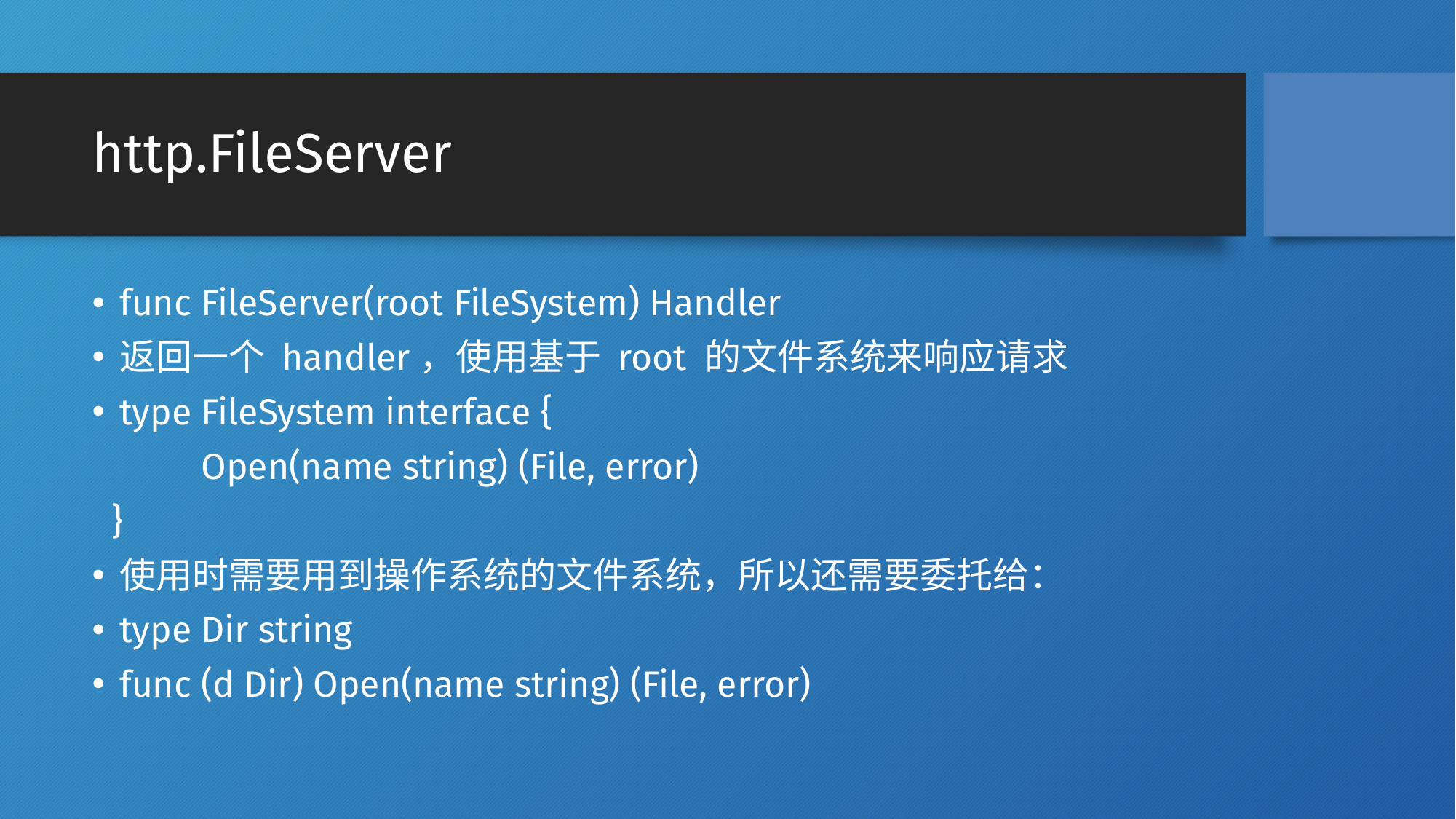

# http.FileServer
func FileServer(root FileSystem) Handler
返回一个 handler，使用基于 root 的文件系统来响应请求
type FileSystem interface {
	Open(name string) (File, error)
  }
使用时需要用到操作系统的文件系统，所以还需要委托给：
type Dir string
func (d Dir) Open(name string) (File, error)